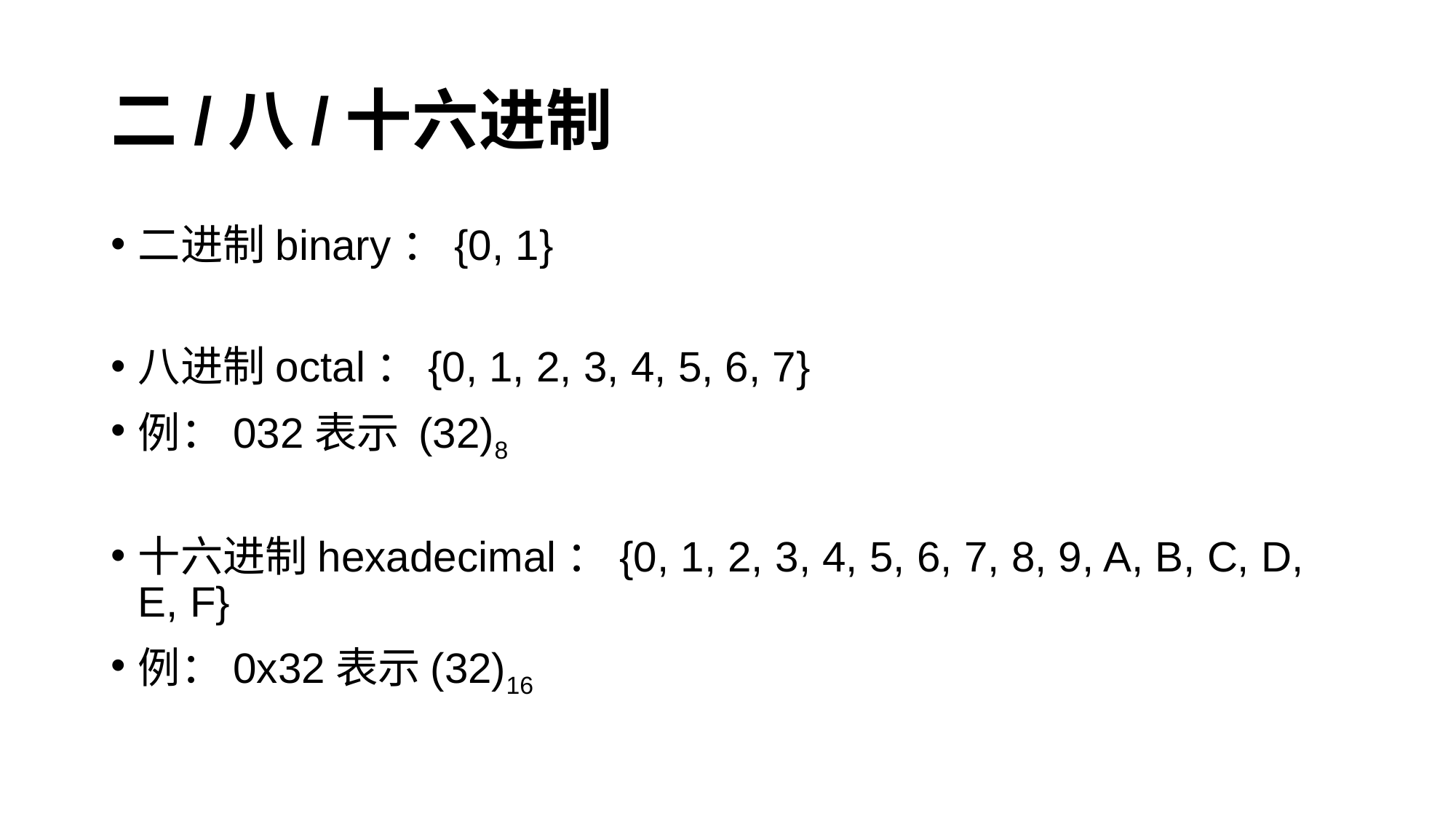

# 二/八/十六进制
二进制binary：{0, 1}

八进制octal：{0, 1, 2, 3, 4, 5, 6, 7}
例：032表示 (32)8

十六进制hexadecimal：{0, 1, 2, 3, 4, 5, 6, 7, 8, 9, A, B, C, D, E, F}
例：0x32表示(32)16